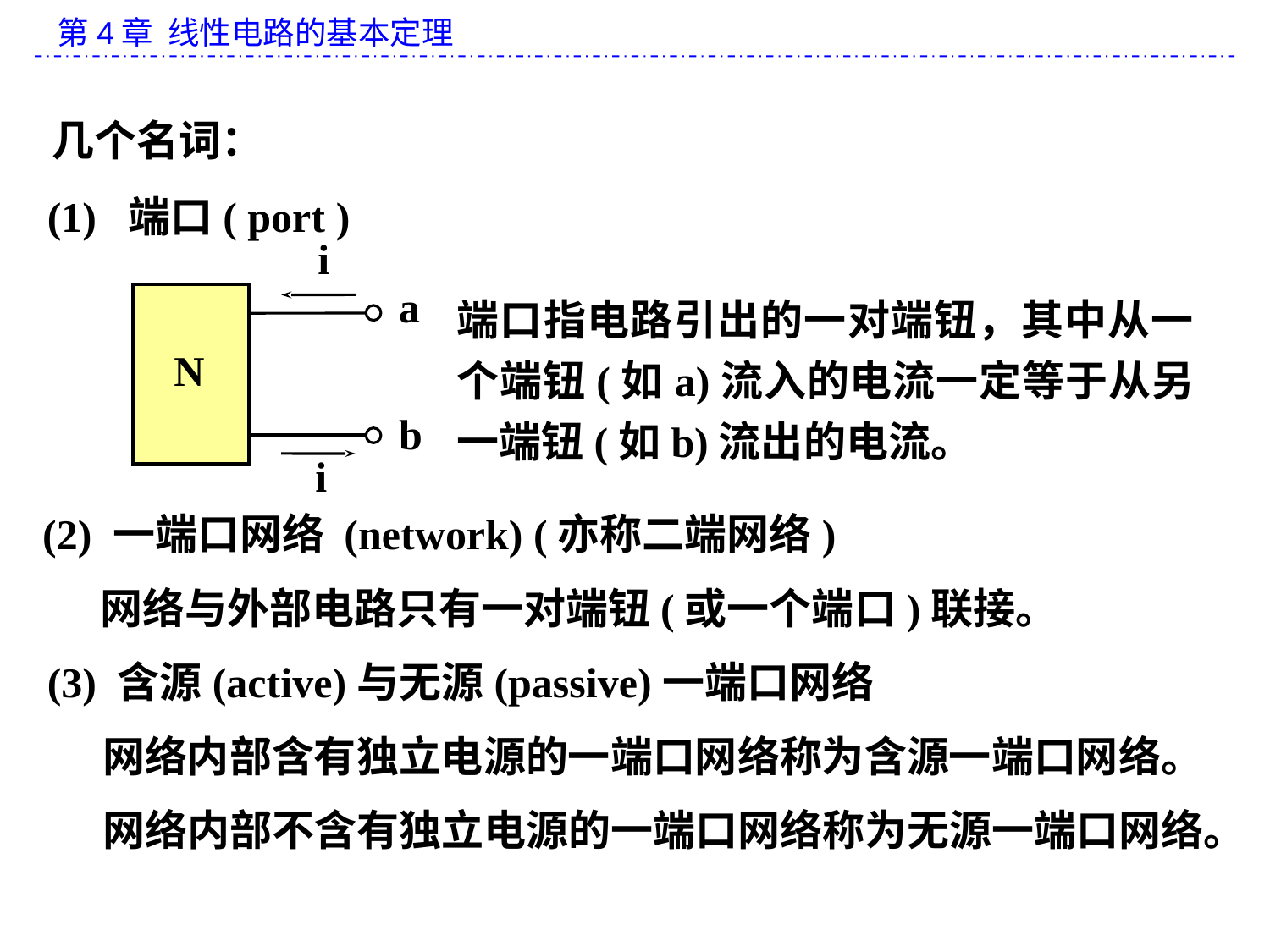

几个名词：
(1)  端口( port )
i
a

N
b

i

端口指电路引出的一对端钮，其中从一个端钮(如a)流入的电流一定等于从另一端钮(如b)流出的电流。
(2) 一端口网络 (network) (亦称二端网络)
网络与外部电路只有一对端钮(或一个端口)联接。
(3) 含源(active)与无源(passive)一端口网络
网络内部含有独立电源的一端口网络称为含源一端口网络。
网络内部不含有独立电源的一端口网络称为无源一端口网络。